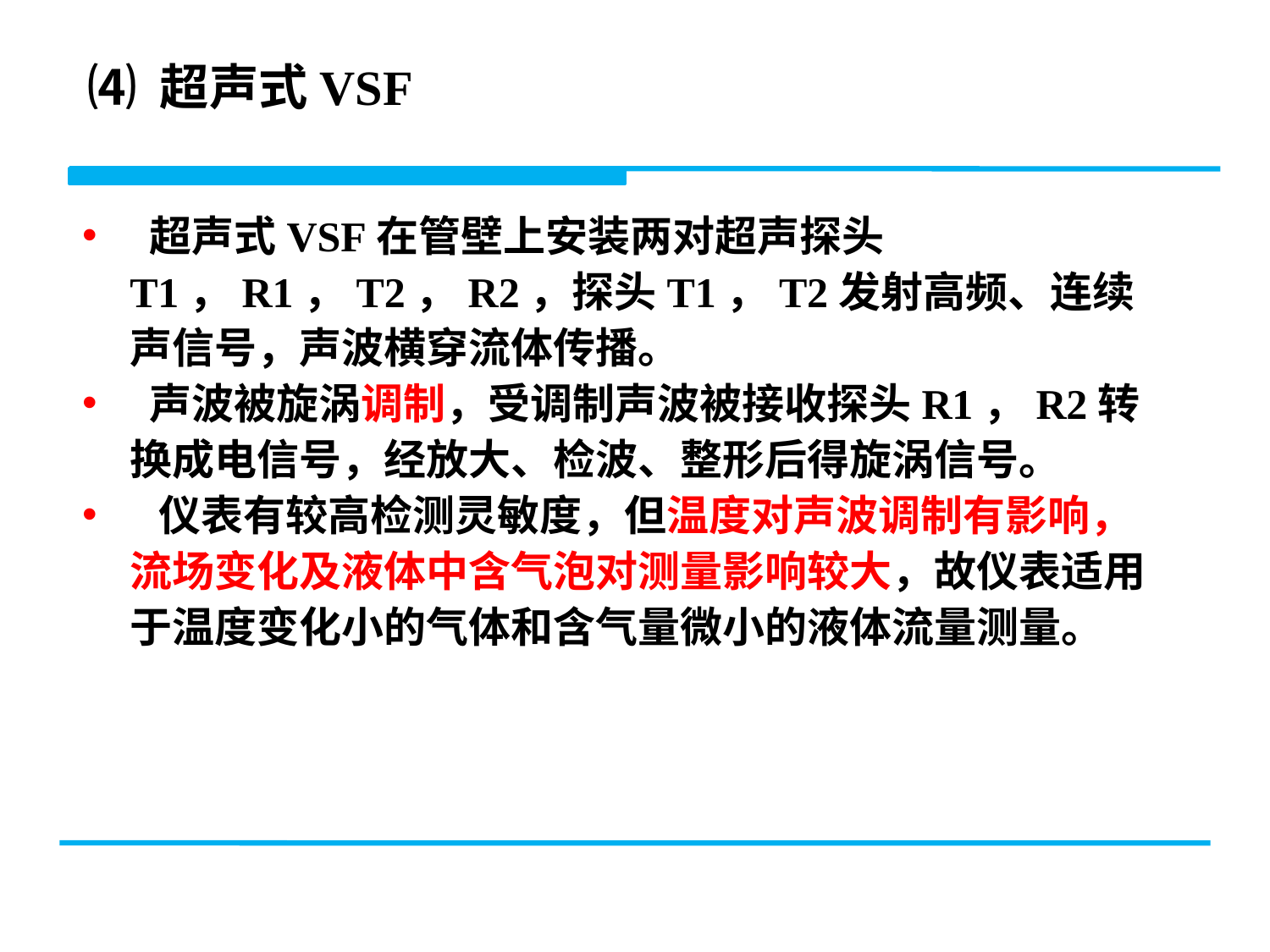

# ⑷ 超声式VSF
 超声式VSF在管壁上安装两对超声探头T1，R1，T2，R2，探头T1，T2发射高频、连续声信号，声波横穿流体传播。
 声波被旋涡调制，受调制声波被接收探头R1，R2转换成电信号，经放大、检波、整形后得旋涡信号。
  仪表有较高检测灵敏度，但温度对声波调制有影响，流场变化及液体中含气泡对测量影响较大，故仪表适用于温度变化小的气体和含气量微小的液体流量测量。